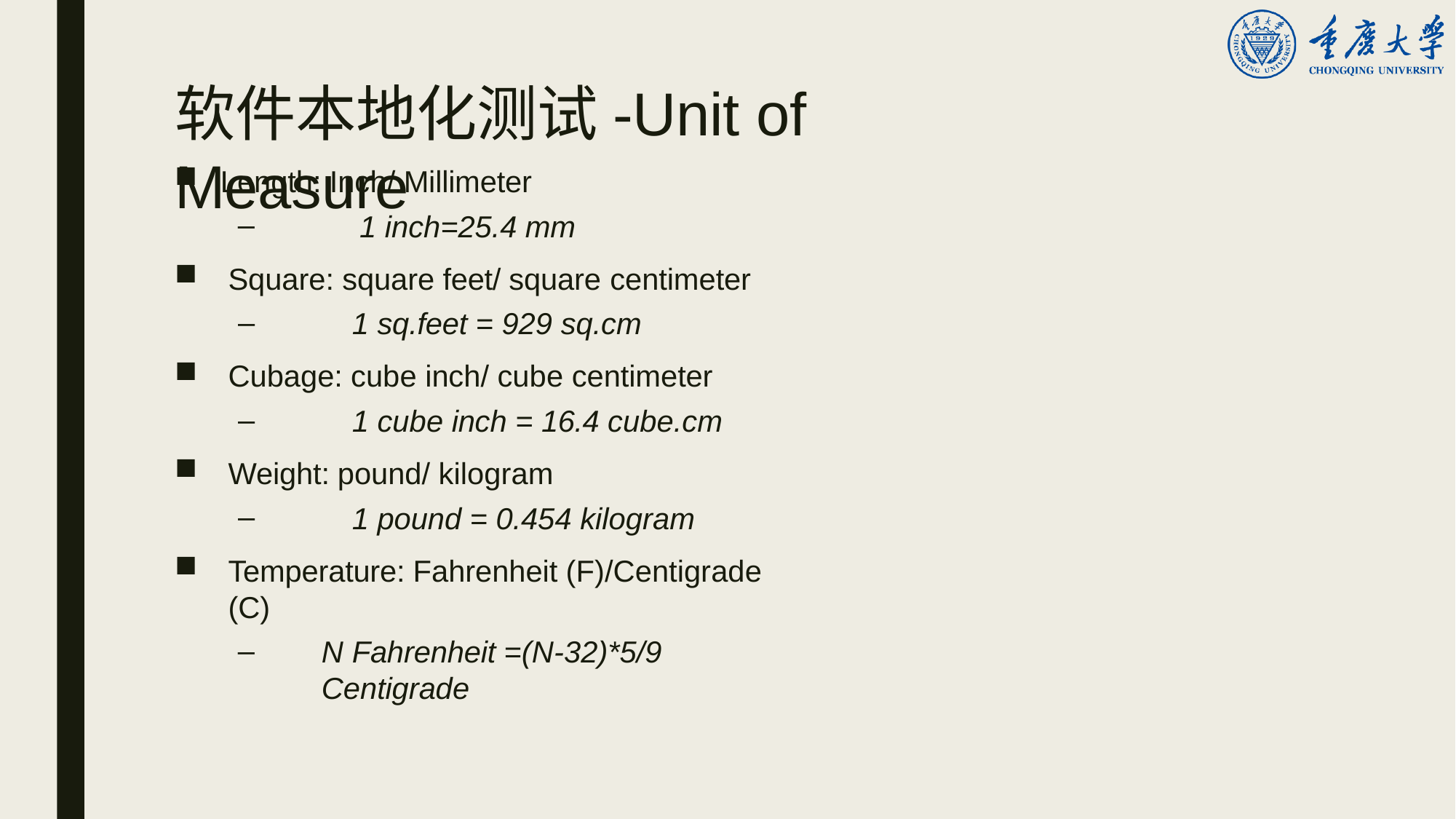

# 软件本地化测试-Unit of Measure
Length: Inch/ Millimeter
1 inch=25.4 mm
Square: square feet/ square centimeter
1 sq.feet = 929 sq.cm
Cubage: cube inch/ cube centimeter
1 cube inch = 16.4 cube.cm
Weight: pound/ kilogram
1 pound = 0.454 kilogram
Temperature: Fahrenheit (F)/Centigrade (C)
N Fahrenheit =(N-32)*5/9 Centigrade